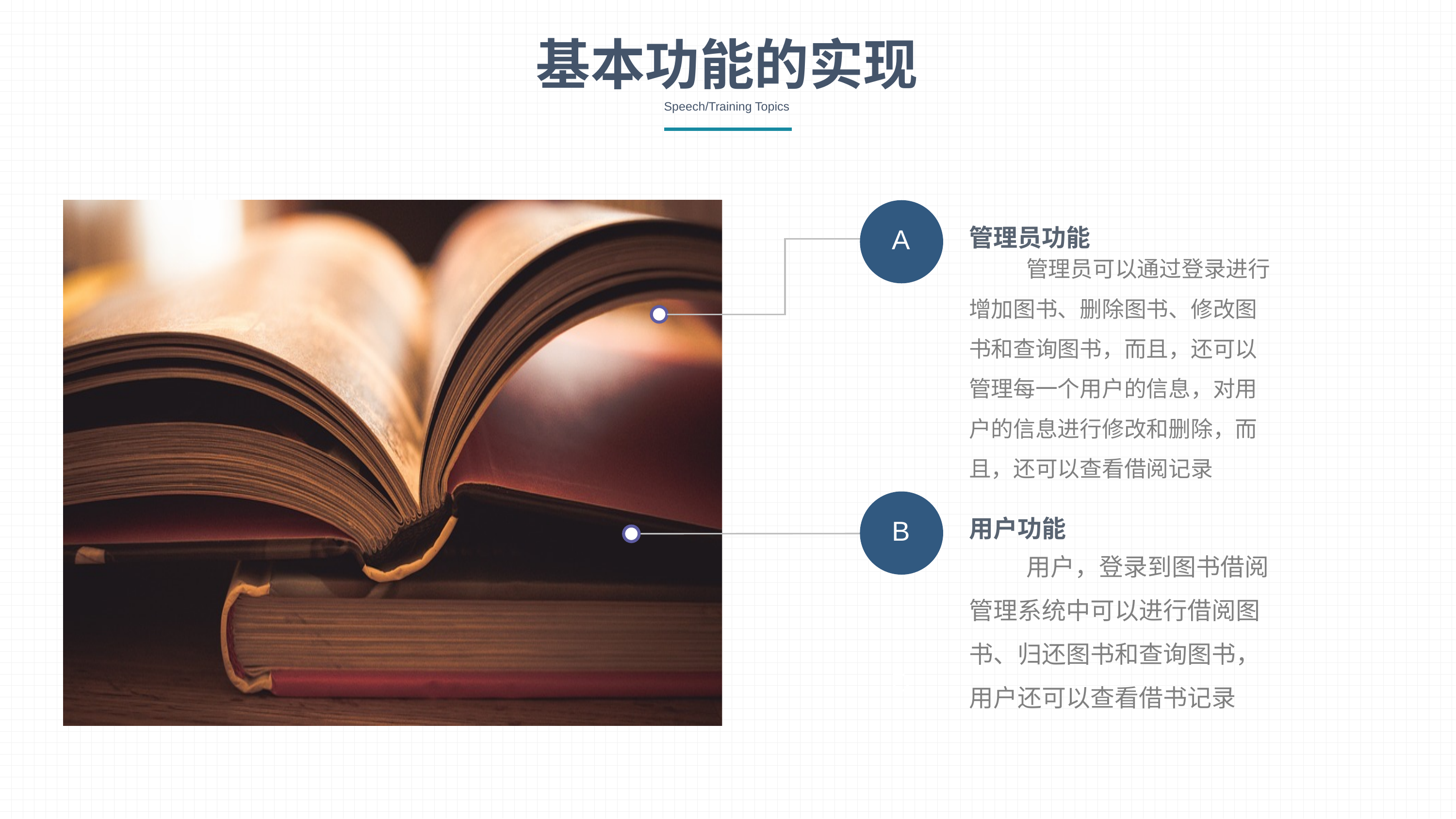

基本功能的实现
Speech/Training Topics

A
管理员功能
管理员可以通过登录进行增加图书、删除图书、修改图书和查询图书，而且，还可以管理每一个用户的信息，对用户的信息进行修改和删除，而且，还可以查看借阅记录

B
用户功能

用户，登录到图书借阅管理系统中可以进行借阅图书、归还图书和查询图书，用户还可以查看借书记录
D